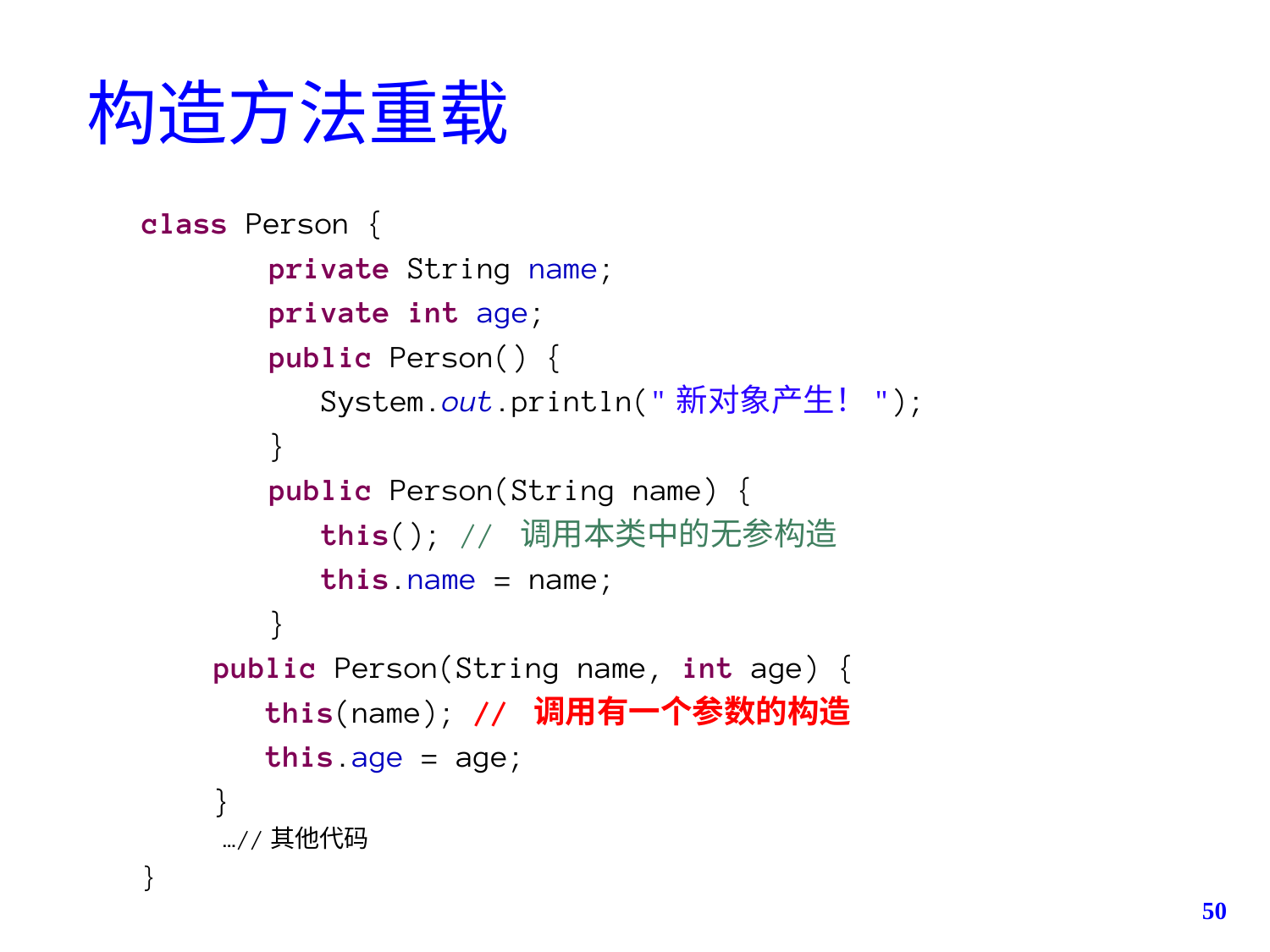

# 构造方法重载
class Person {
	private String name;
	private int age;
	public Person() {
	   System.out.println("新对象产生！");
	}
	public Person(String name) {
	   this(); // 调用本类中的无参构造
	   this.name = name;
	}
	public Person(String name, int age) {
	   this(name); // 调用有一个参数的构造
	   this.age = age;
	}
      …//其他代码
}

50